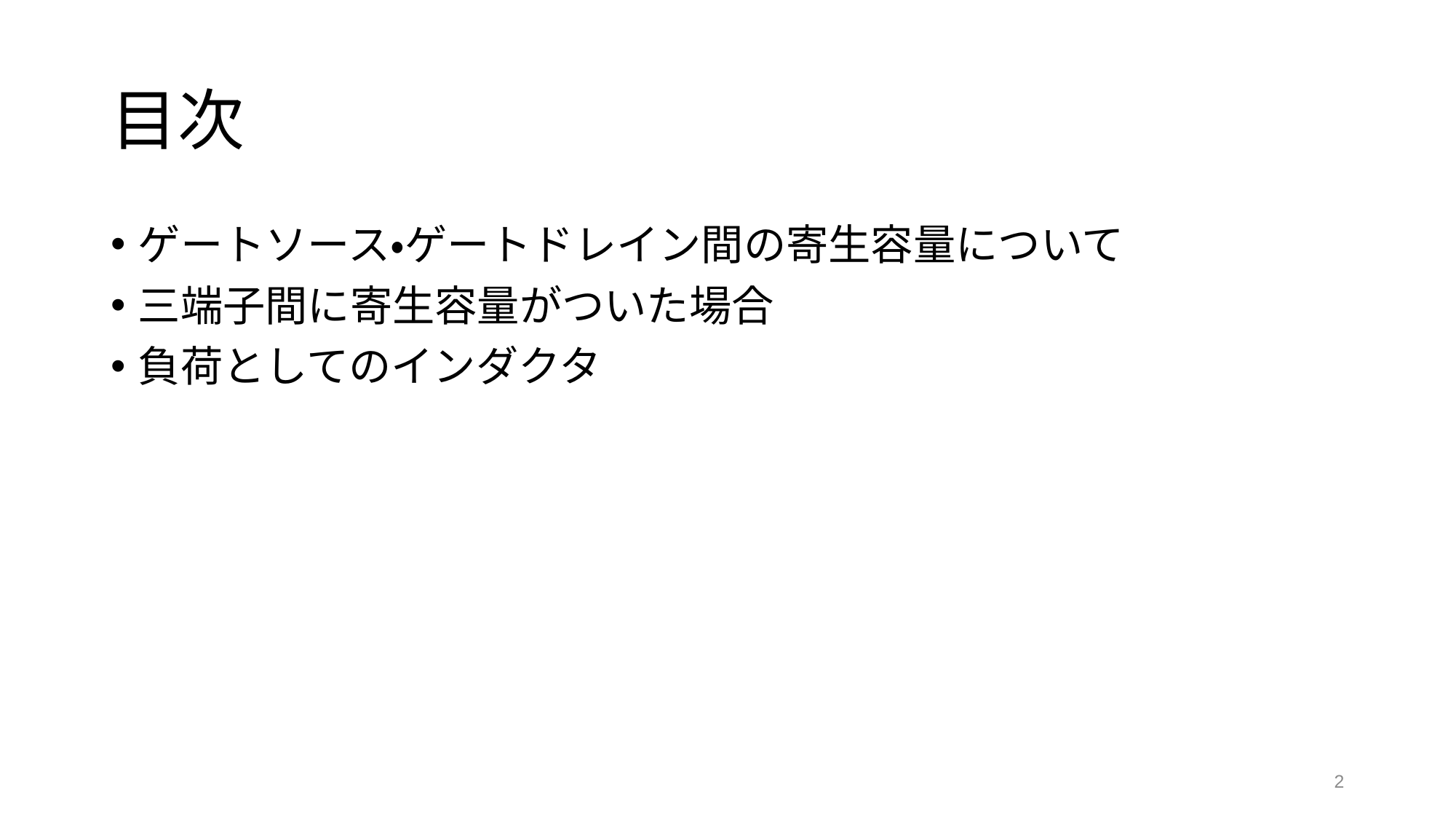

# 目次
ゲートソース・ゲートドレイン間の寄生容量について
三端子間に寄生容量がついた場合
負荷としてのインダクタ
2